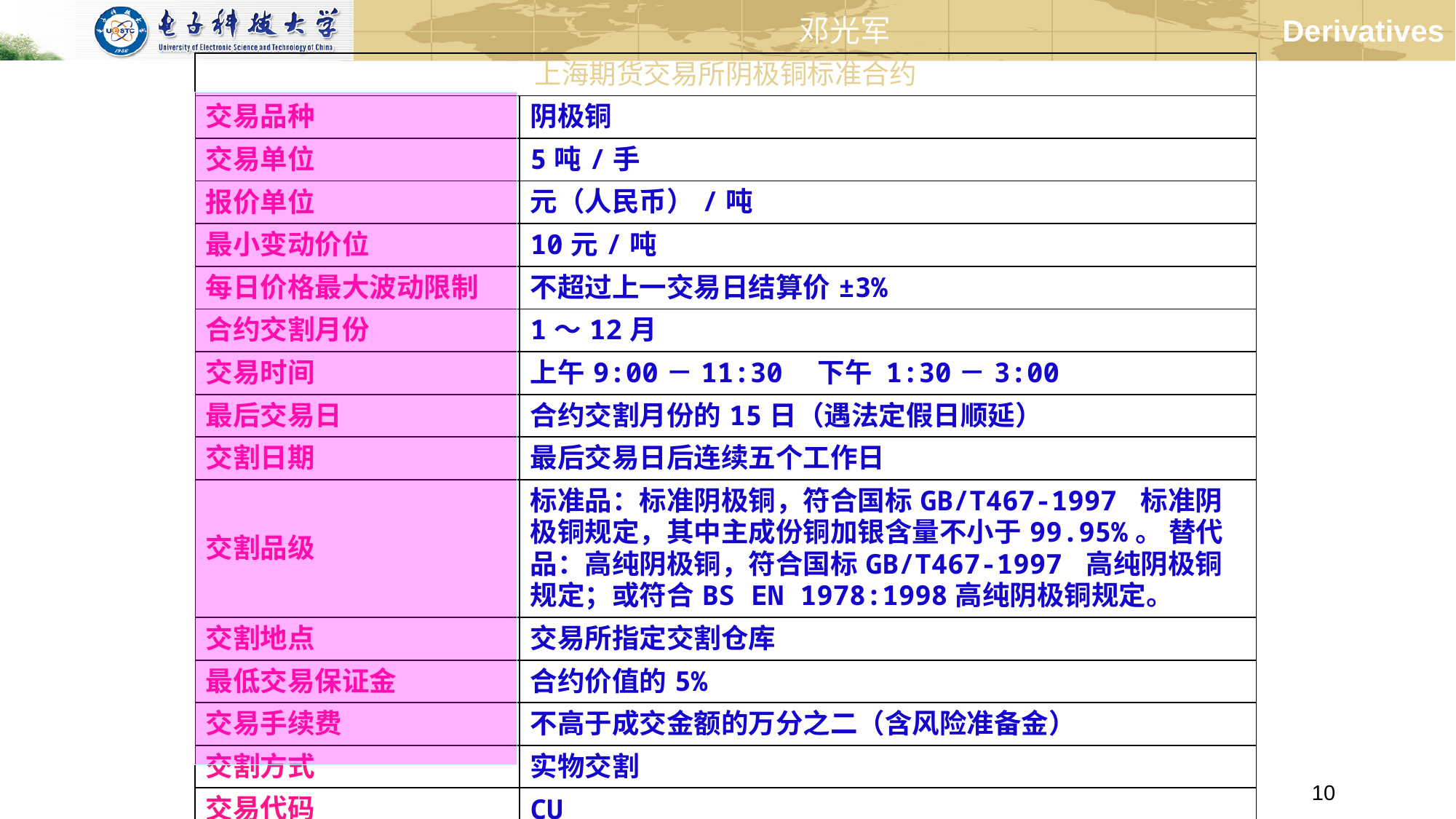

| 上海期货交易所阴极铜标准合约 |  |
| --- | --- |
| 交易品种 | 阴极铜 |
| 交易单位 | 5吨/手 |
| 报价单位 | 元（人民币）/吨 |
| 最小变动价位 | 10元/吨 |
| 每日价格最大波动限制 | 不超过上一交易日结算价±3% |
| 合约交割月份 | 1～12月 |
| 交易时间 | 上午9:00－11:30　下午 1:30－3:00 |
| 最后交易日 | 合约交割月份的15日（遇法定假日顺延） |
| 交割日期 | 最后交易日后连续五个工作日 |
| 交割品级 | 标准品：标准阴极铜，符合国标GB/T467-1997 标准阴极铜规定，其中主成份铜加银含量不小于99.95%。 替代品：高纯阴极铜，符合国标GB/T467-1997 高纯阴极铜规定；或符合BS EN 1978:1998高纯阴极铜规定。 |
| 交割地点 | 交易所指定交割仓库 |
| 最低交易保证金 | 合约价值的5% |
| 交易手续费 | 不高于成交金额的万分之二（含风险准备金） |
| 交割方式 | 实物交割 |
| 交易代码 | CU |
| 上市交易所 | 上海期货交易所 |